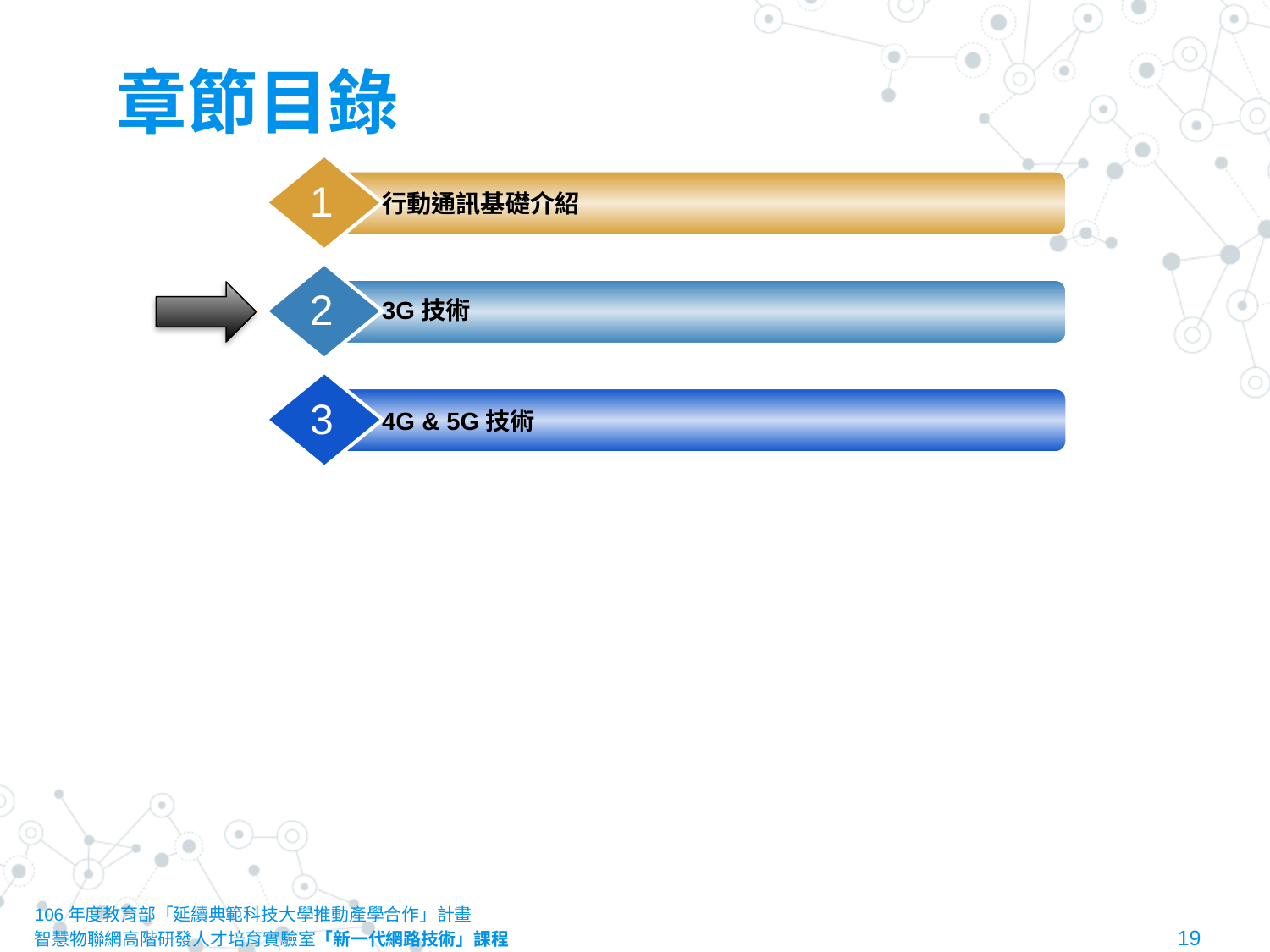

# 章節目錄

1

行動通訊基礎介紹

2

3G技術

3

4G & 5G技術

106年度教育部「延續典範科技大學推動產學合作」計畫
智慧物聯網高階研發人才培育實驗室「新一代網路技術」課程						19